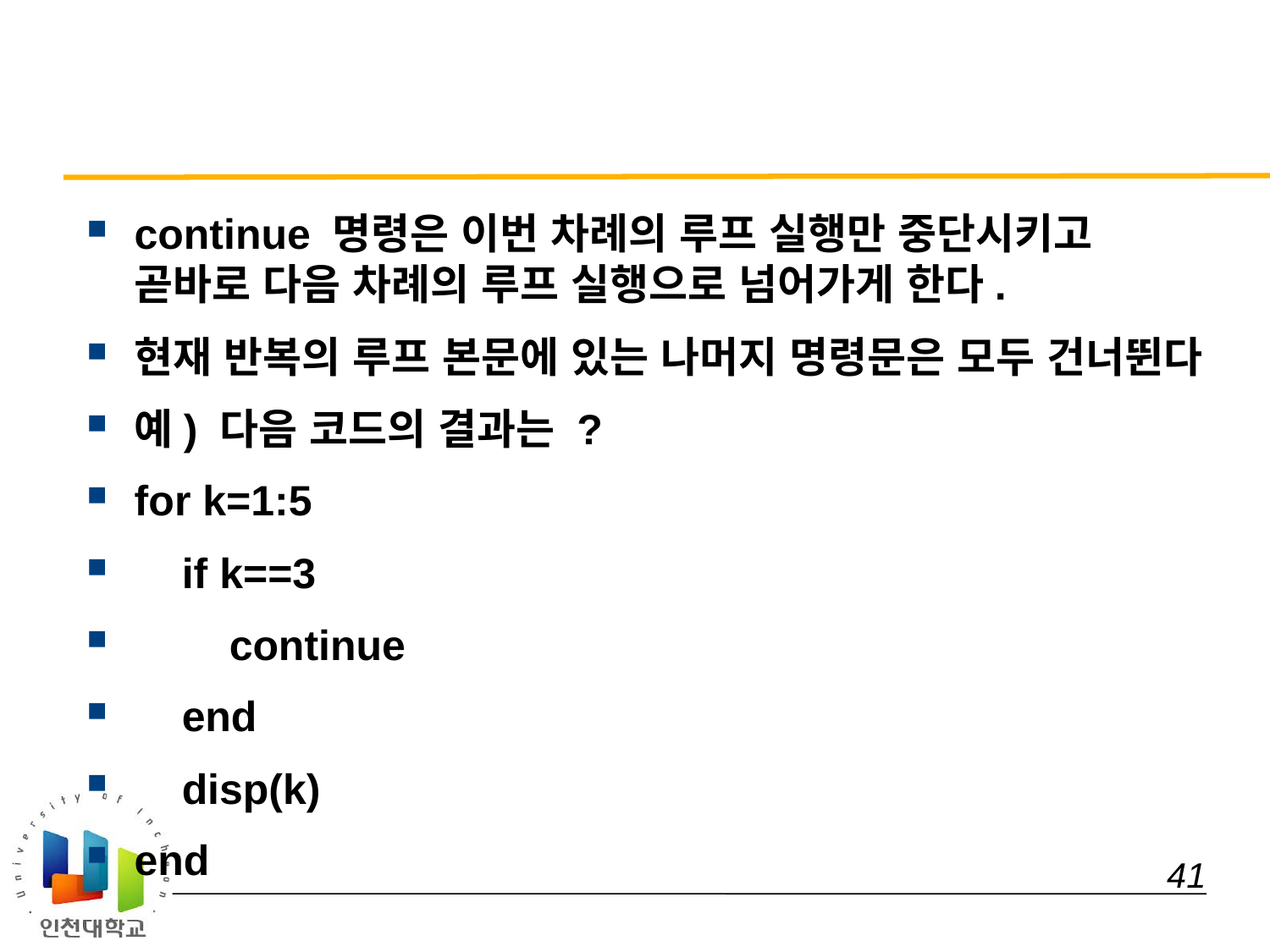

#
continue 명령은 이번 차례의 루프 실행만 중단시키고 곧바로 다음 차례의 루프 실행으로 넘어가게 한다.
현재 반복의 루프 본문에 있는 나머지 명령문은 모두 건너뛴다
예) 다음 코드의 결과는 ?
for k=1:5
    if k==3
        continue
    end
    disp(k)
end

 41